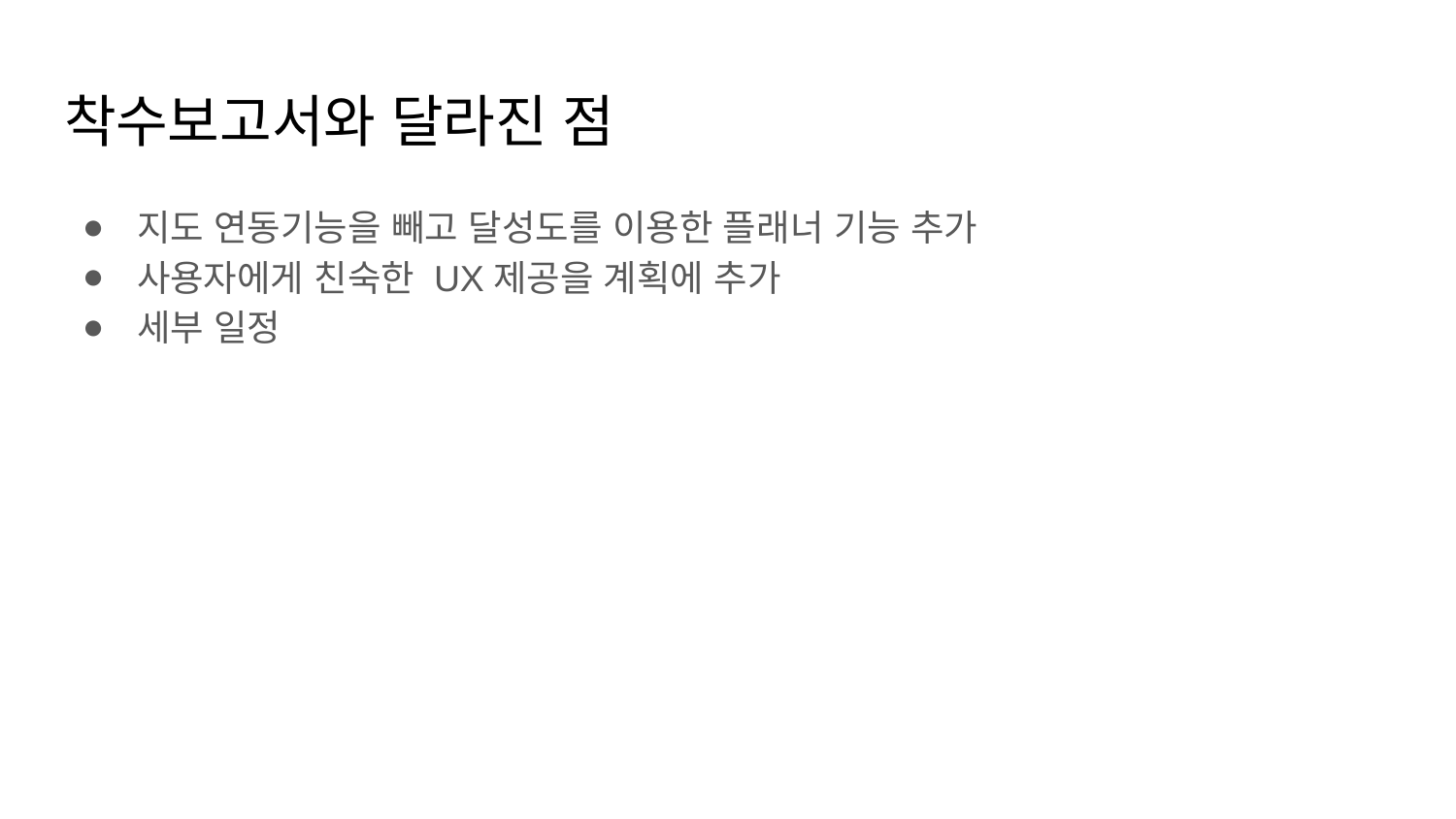

# 착수보고서와 달라진 점
지도 연동기능을 빼고 달성도를 이용한 플래너 기능 추가
사용자에게 친숙한 UX제공을 계획에 추가
세부 일정